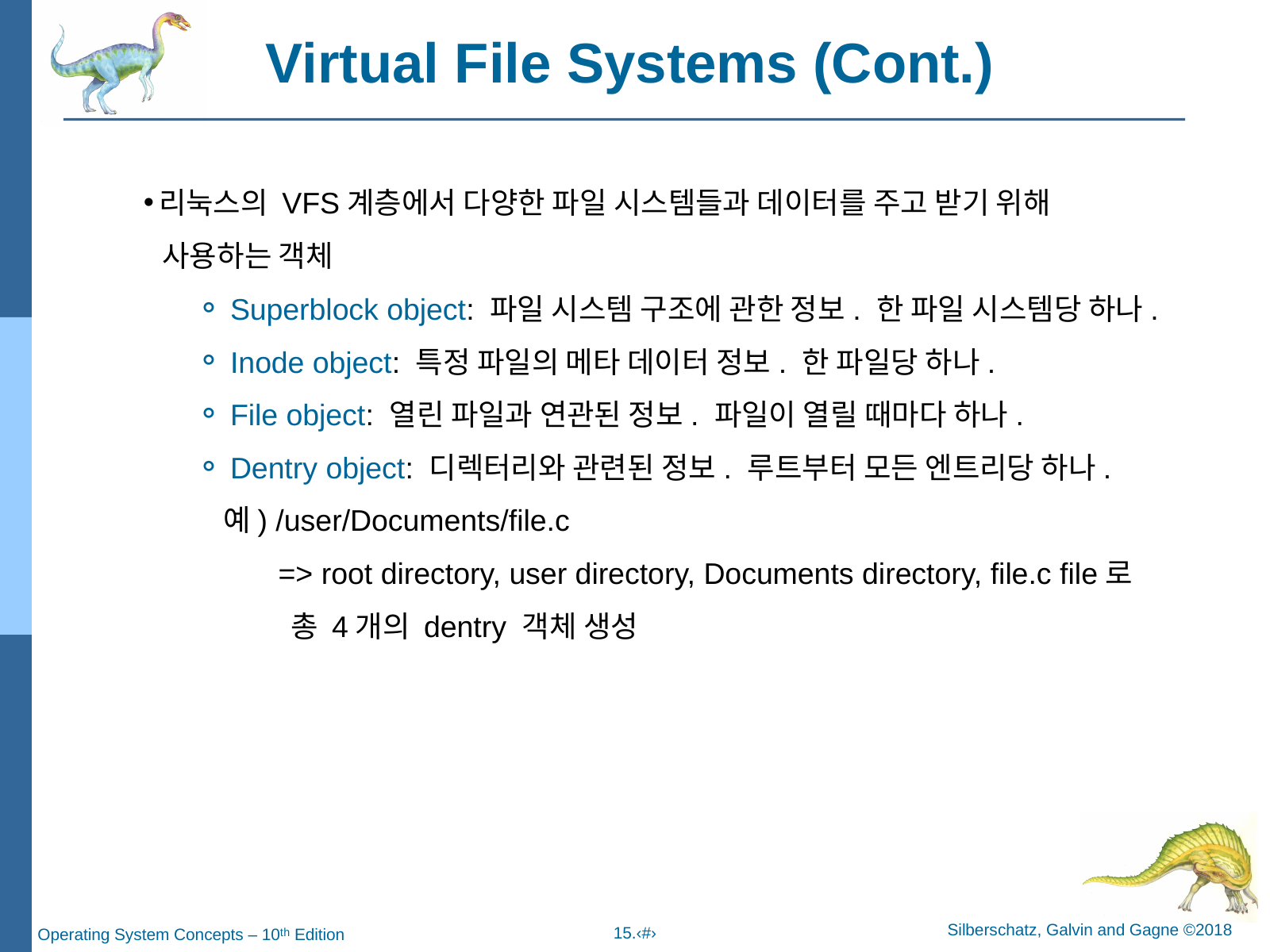

Virtual File Systems (Cont.)

리눅스의 VFS계층에서 다양한 파일 시스템들과 데이터를 주고 받기 위해
    사용하는 객체
Superblock object: 파일 시스템 구조에 관한 정보. 한 파일 시스템당 하나.
Inode object: 특정 파일의 메타 데이터 정보. 한 파일당 하나.
File object: 열린 파일과 연관된 정보. 파일이 열릴 때마다 하나.
Dentry object: 디렉터리와 관련된 정보. 루트부터 모든 엔트리당 하나.
             예) /user/Documents/file.c
                  => root directory, user directory, Documents directory, file.c file로
                       총 4개의 dentry 객체 생성

Silberschatz, Galvin and Gagne ©2018
15.‹#›
Operating System Concepts – 10ᵗʰ Edition